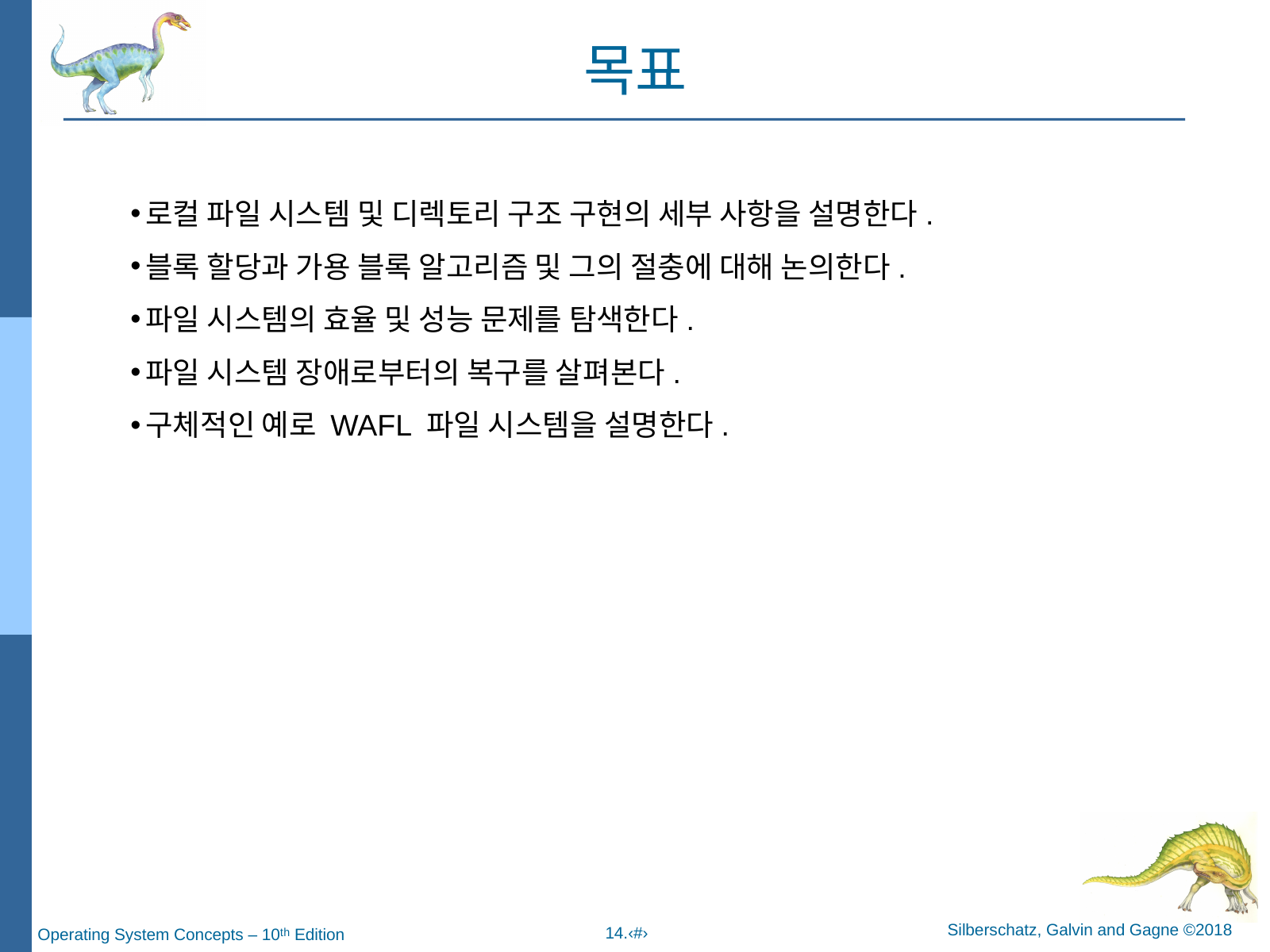

목표

로컬 파일 시스템 및 디렉토리 구조 구현의 세부 사항을 설명한다.
블록 할당과 가용 블록 알고리즘 및 그의 절충에 대해 논의한다.
파일 시스템의 효율 및 성능 문제를 탐색한다.
파일 시스템 장애로부터의 복구를 살펴본다.
구체적인 예로 WAFL 파일 시스템을 설명한다.

Silberschatz, Galvin and Gagne ©2018
14.‹#›
Operating System Concepts – 10ᵗʰ Edition